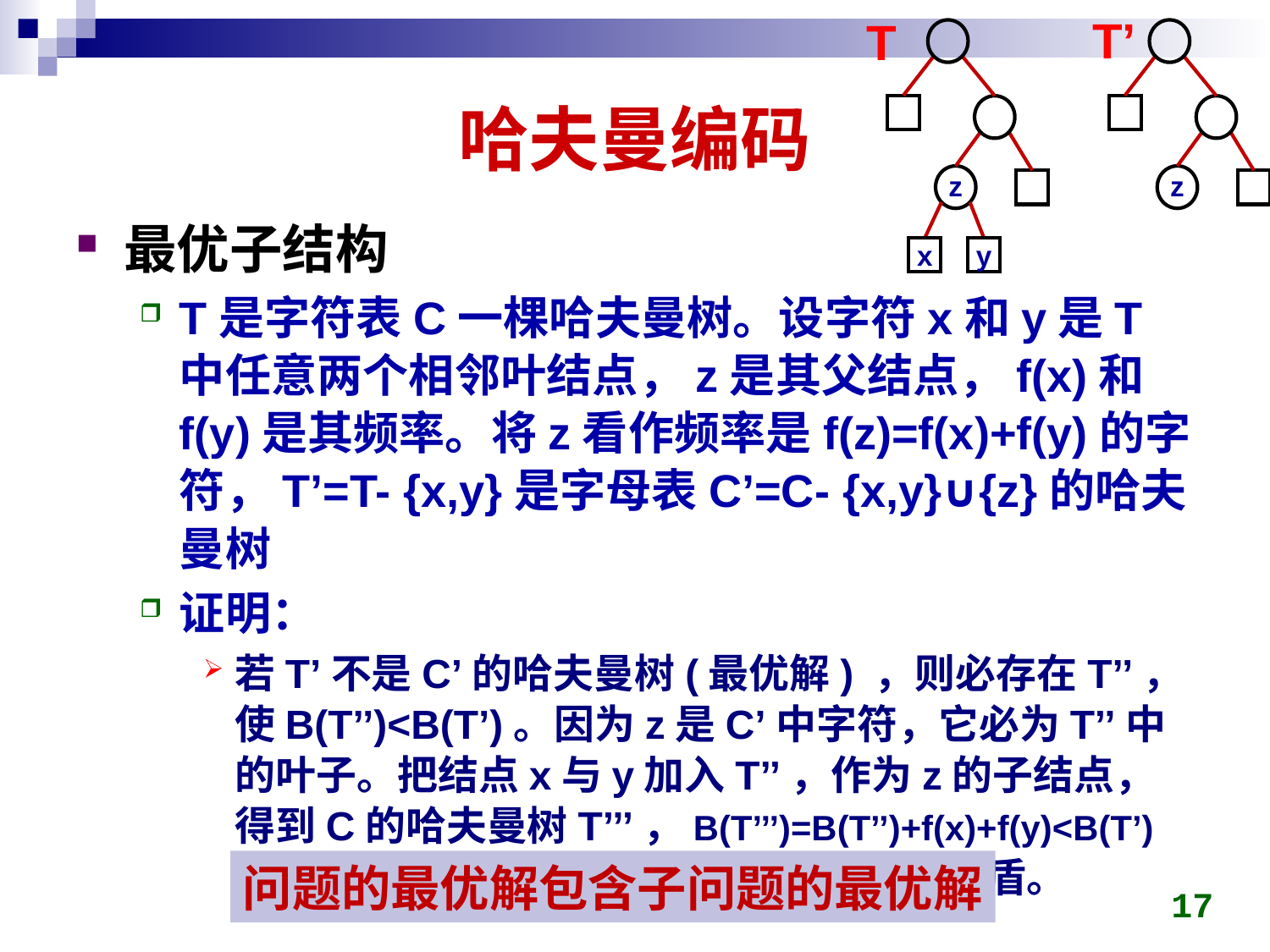

T’
T

z

x
y

z

# 哈夫曼编码
最优子结构
T是字符表C一棵哈夫曼树。设字符x和y是T中任意两个相邻叶结点，z是其父结点，f(x)和f(y)是其频率。将z看作频率是f(z)=f(x)+f(y)的字符，T’=T- {x,y}是字母表C’=C- {x,y}∪{z}的哈夫曼树
证明：
若T’不是C’的哈夫曼树(最优解) ，则必存在T’’，使B(T’’)<B(T’)。因为z是C’中字符，它必为T’’中的叶子。把结点x与y加入T’’，作为z的子结点，得到C的哈夫曼树T’’’，B(T’’’)=B(T’’)+f(x)+f(y)<B(T’)+f(x)+f(y)<B(T)。这与T是C的哈夫曼树矛盾。
问题的最优解包含子问题的最优解
17